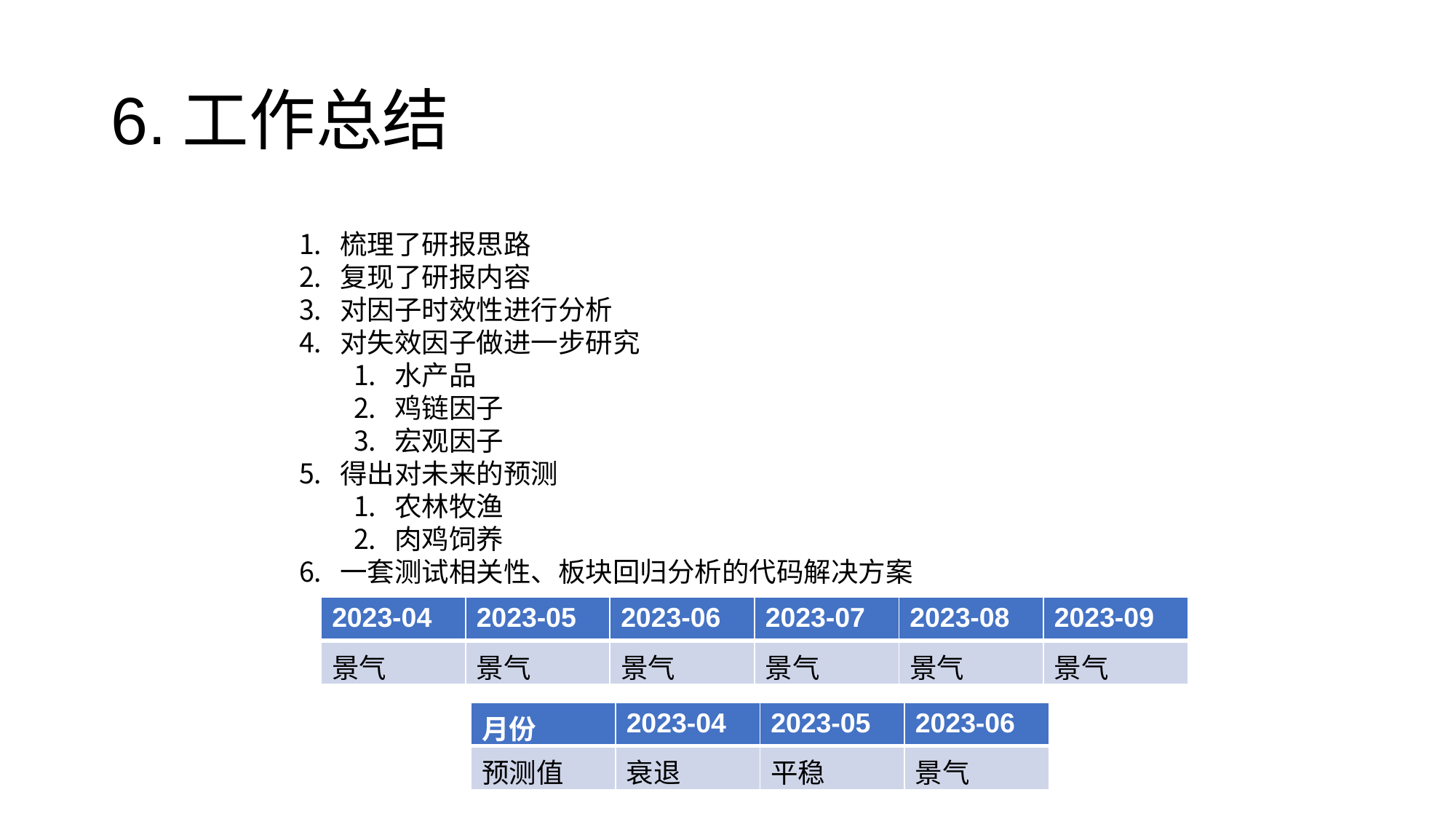

# 6.工作总结
梳理了研报思路
复现了研报内容
对因子时效性进行分析
对失效因子做进一步研究
水产品
鸡链因子
宏观因子
得出对未来的预测
农林牧渔
肉鸡饲养
一套测试相关性、板块回归分析的代码解决方案

| 2023-04 | 2023-05 | 2023-06 | 2023-07 | 2023-08 | 2023-09 |
| --- | --- | --- | --- | --- | --- |
| 景气 | 景气 | 景气 | 景气 | 景气 | 景气 |
| 月份 | 2023-04 | 2023-05 | 2023-06 |
| --- | --- | --- | --- |
| 预测值 | 衰退 | 平稳 | 景气 |